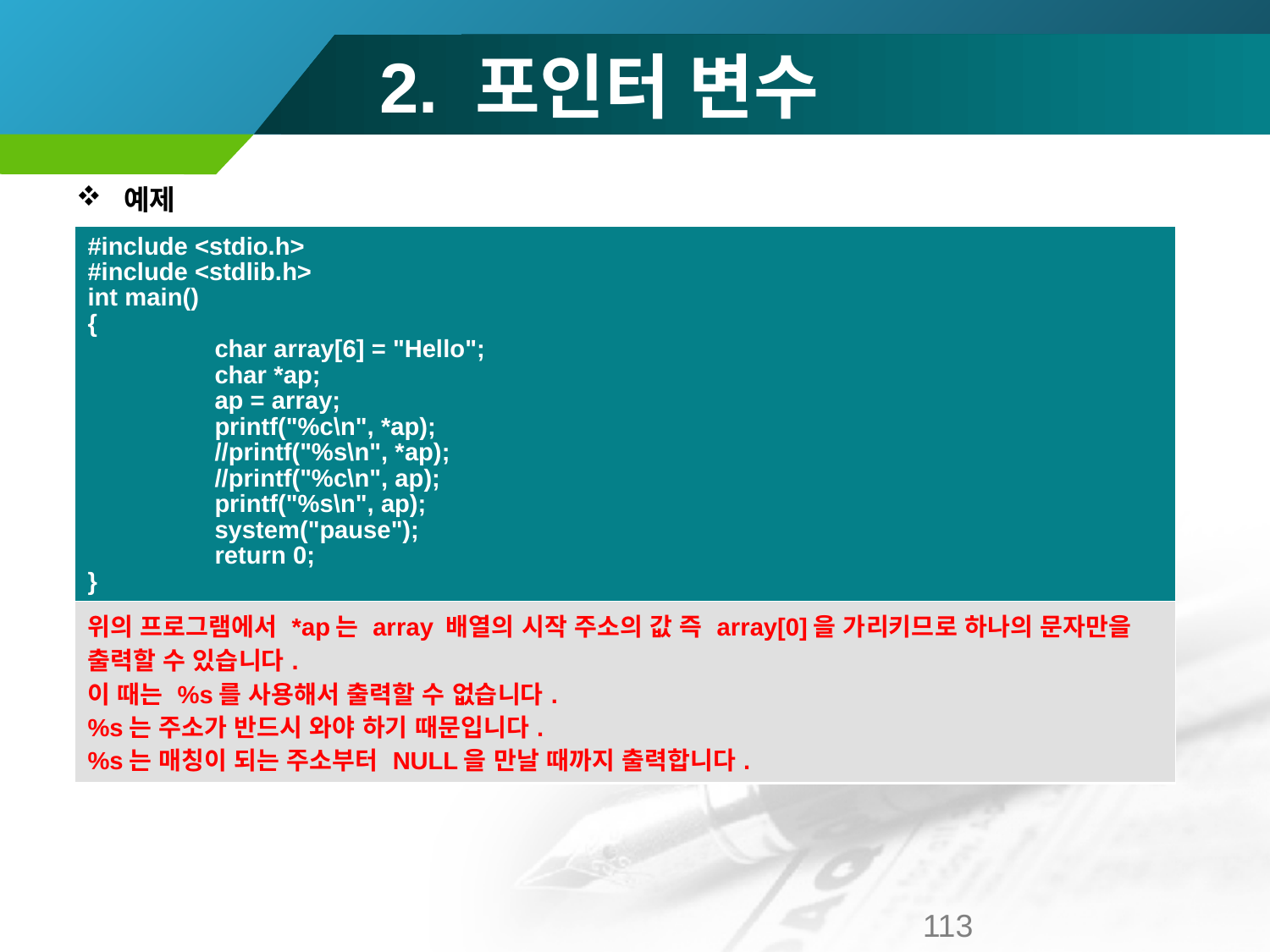

# 2. 포인터 변수
예제
| #include <stdio.h> #include <stdlib.h> int main() { char array[6] = "Hello"; char \*ap; ap = array; printf("%c\n", \*ap); //printf("%s\n", \*ap); //printf("%c\n", ap); printf("%s\n", ap); system("pause"); return 0; } |
| --- |
| 위의 프로그램에서 \*ap는 array 배열의 시작 주소의 값 즉 array[0]을 가리키므로 하나의 문자만을 출력할 수 있습니다. 이 때는 %s를 사용해서 출력할 수 없습니다. %s는 주소가 반드시 와야 하기 때문입니다. %s는 매칭이 되는 주소부터 NULL을 만날 때까지 출력합니다. |
113